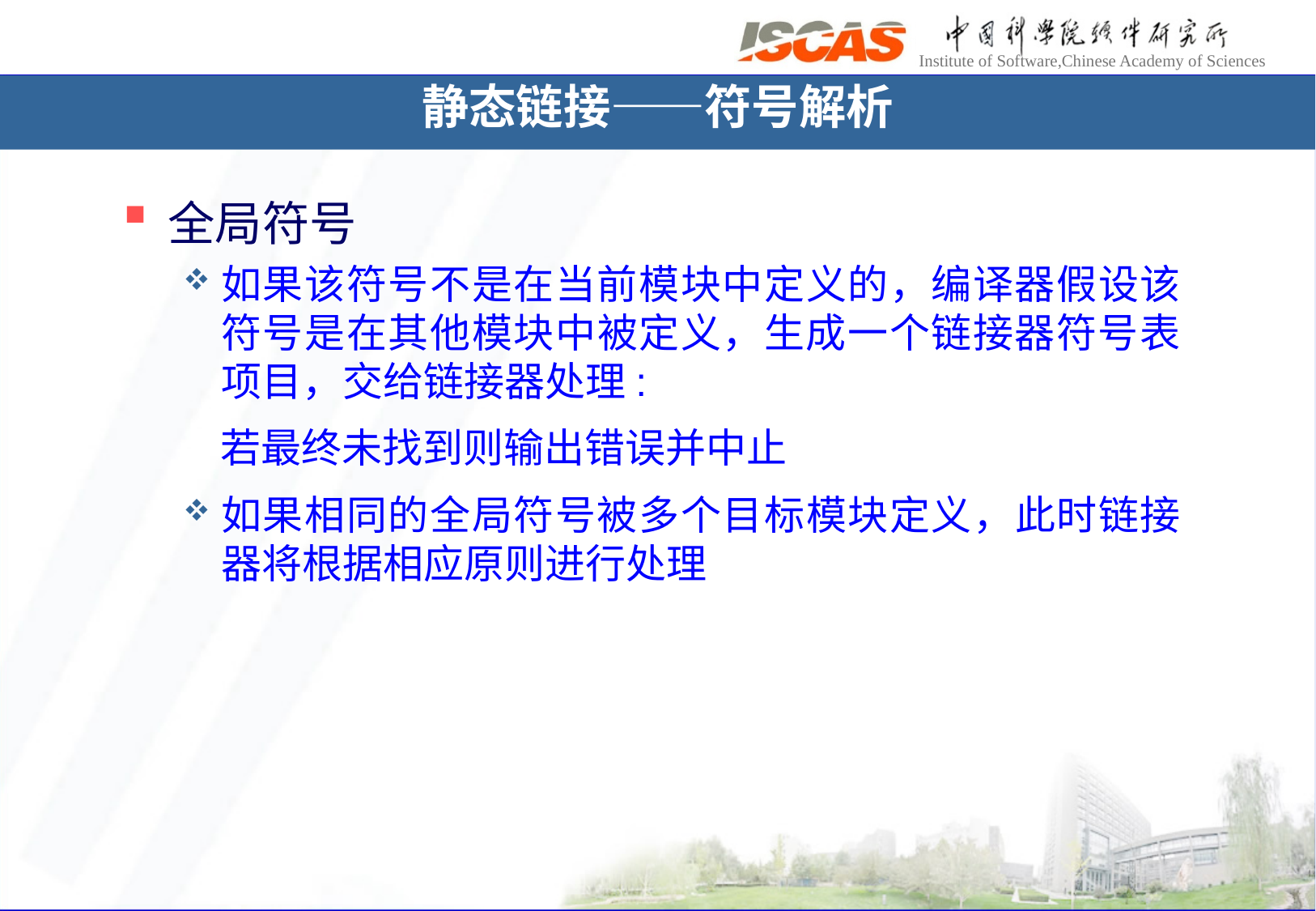

静态链接——符号解析
全局符号
如果该符号不是在当前模块中定义的，编译器假设该符号是在其他模块中被定义，生成一个链接器符号表项目，交给链接器处理:
   若最终未找到则输出错误并中止
如果相同的全局符号被多个目标模块定义，此时链接器将根据相应原则进行处理